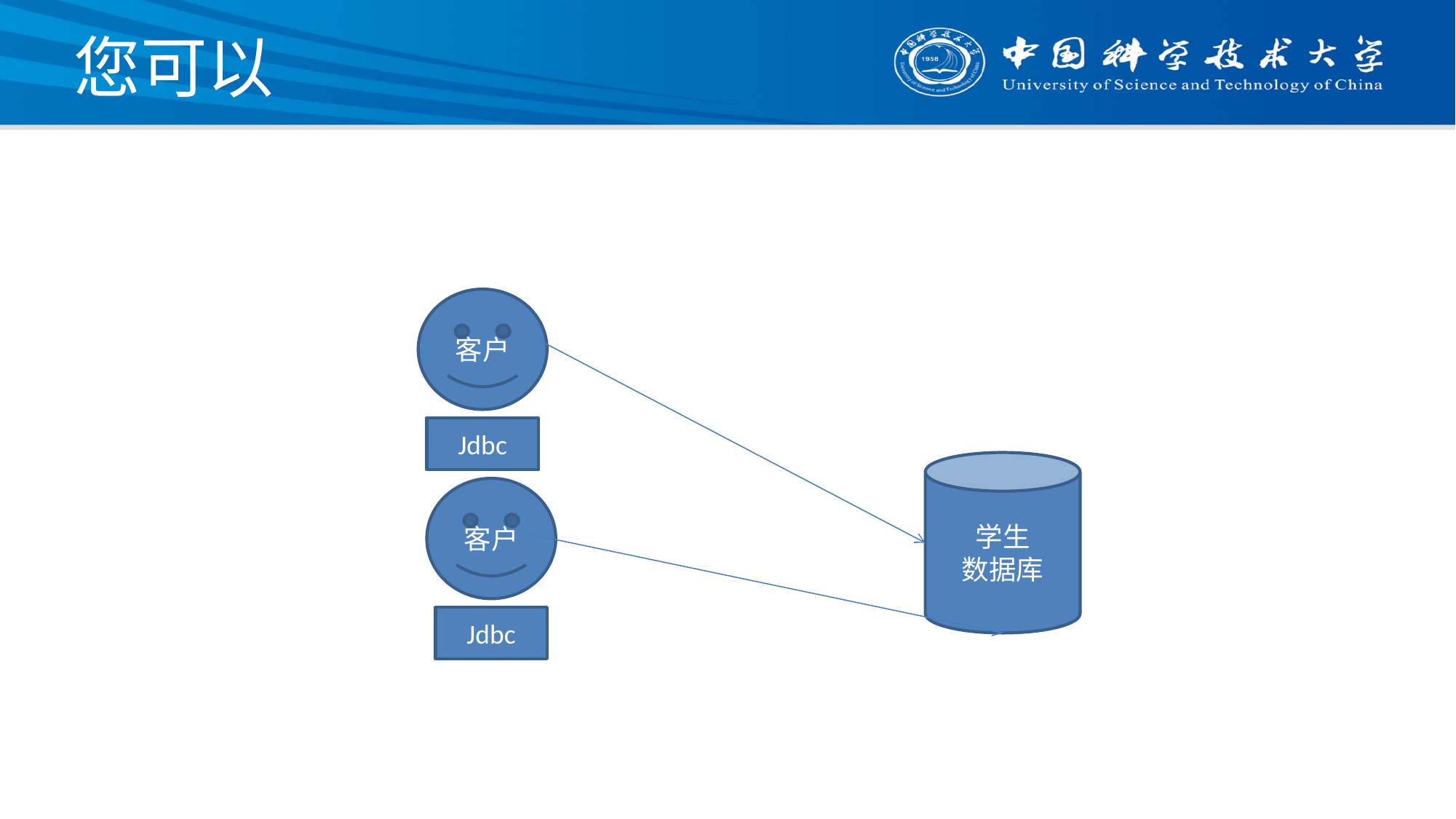

# 您可以

客户
Jdbc
学生
数据库
客户
Jdbc